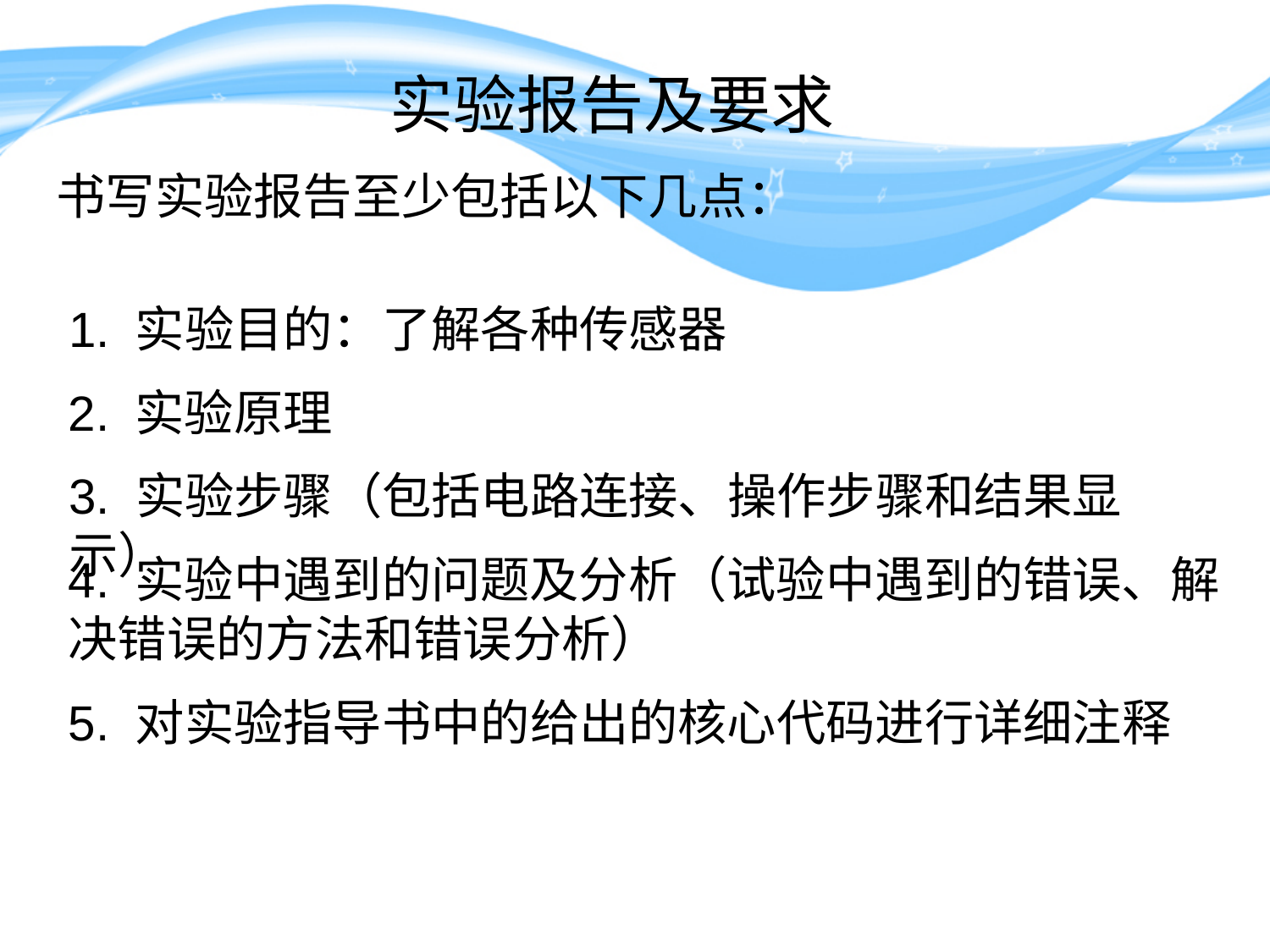

实验报告及要求
书写实验报告至少包括以下几点：
1. 实验目的：了解各种传感器
2. 实验原理
3. 实验步骤（包括电路连接、操作步骤和结果显示）
4. 实验中遇到的问题及分析（试验中遇到的错误、解决错误的方法和错误分析）
5. 对实验指导书中的给出的核心代码进行详细注释